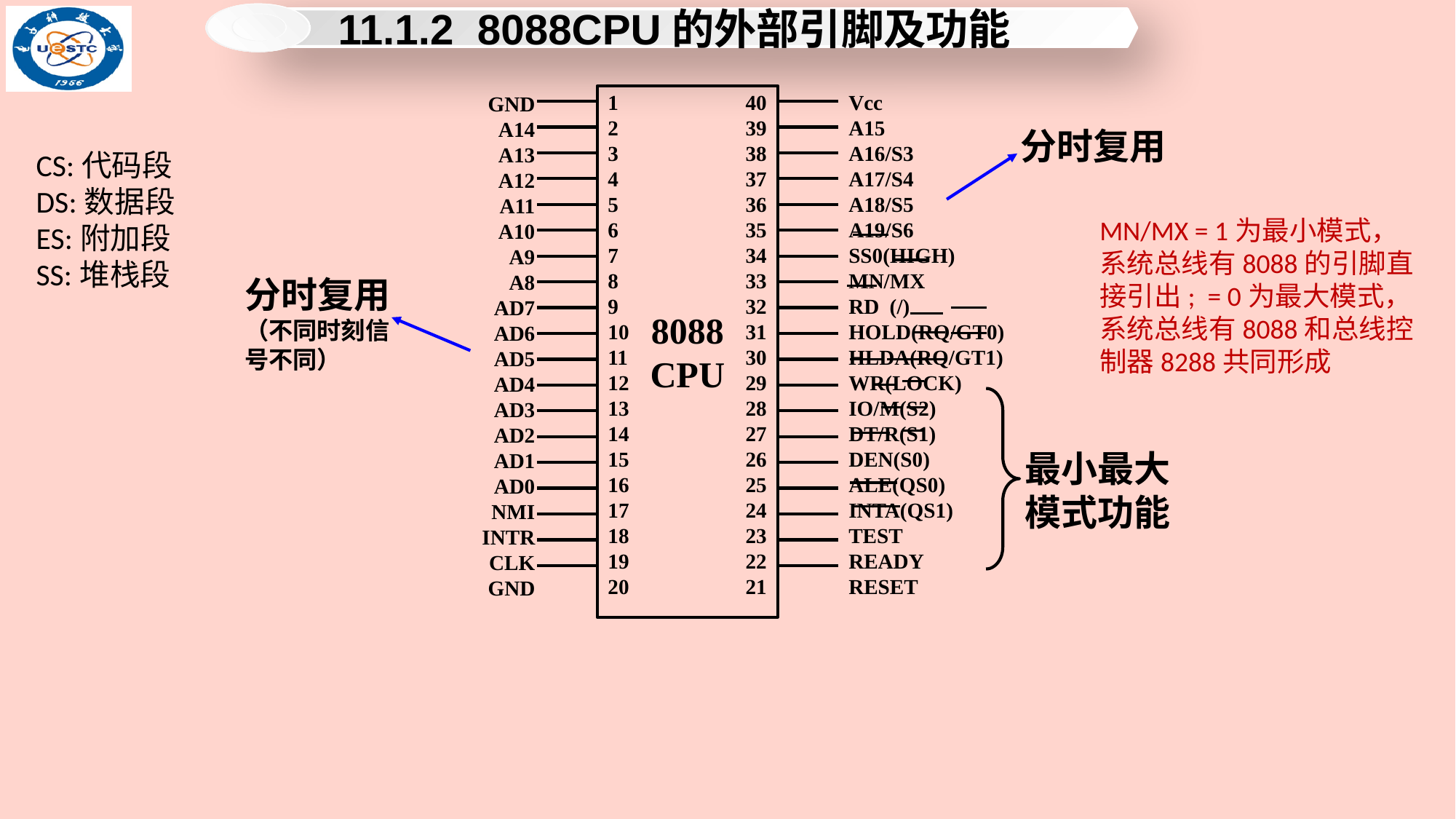

11.1.2  8088CPU的外部引脚及功能

1
2
3
4
5
6
7
8
9
10
11
12
13
14
15
16
17
18
19
20
40
39
38
37
36
35
34
33
32
31
30
29
28
27
26
25
24
23
22
21
8088
CPU
Vcc
A15
A16/S3
A17/S4
A18/S5
A19/S6
SS0(HIGH)
MN/MX
RD  (/)
HOLD(RQ/GT0)
HLDA(RQ/GT1)
WR(LOCK)
IO/M(S2)
DT/R(S1)
DEN(S0)
ALE(QS0)
INTA(QS1)
TEST
READY
RESET
GND
A14
A13
A12
A11
A10
A9
A8
AD7
AD6
AD5
AD4
AD3
AD2
AD1
AD0
NMI
INTR
CLK
GND
分时复用
CS:代码段
DS:数据段
ES:附加段
SS:堆栈段
MN/MX = 1为最小模式，系统总线有8088的引脚直接引出;  = 0为最大模式，系统总线有8088和总线控制器8288共同形成
分时复用
（不同时刻信号不同）

最小最大
模式功能